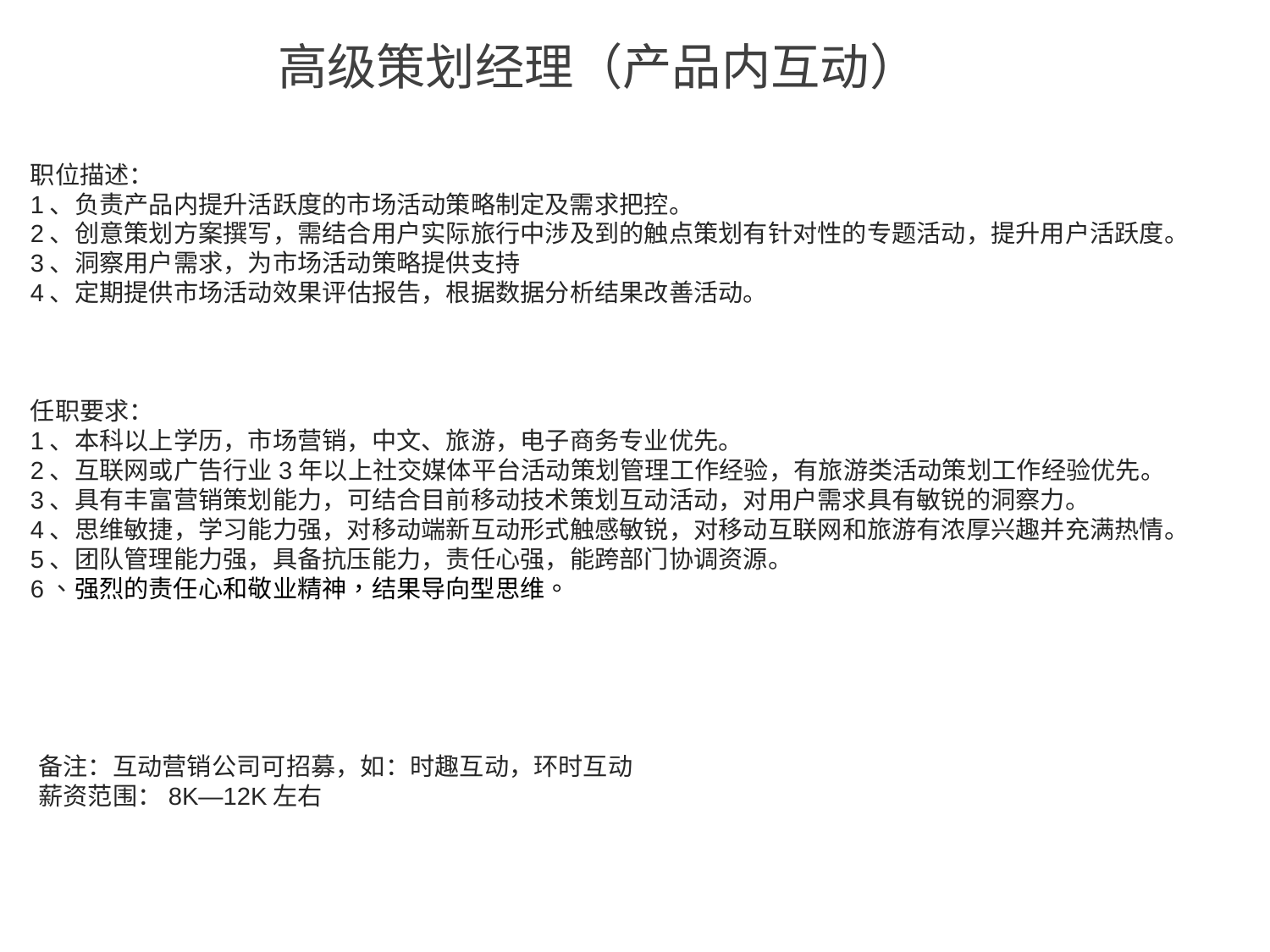

高级策划经理（产品内互动）
职位描述：
1、负责产品内提升活跃度的市场活动策略制定及需求把控。
2、创意策划方案撰写，需结合用户实际旅行中涉及到的触点策划有针对性的专题活动，提升用户活跃度。
3、洞察用户需求，为市场活动策略提供支持
4、定期提供市场活动效果评估报告，根据数据分析结果改善活动。
任职要求：
1、本科以上学历，市场营销，中文、旅游，电子商务专业优先。
2、互联网或广告行业3年以上社交媒体平台活动策划管理工作经验，有旅游类活动策划工作经验优先。
3、具有丰富营销策划能力，可结合目前移动技术策划互动活动，对用户需求具有敏锐的洞察力。
4、思维敏捷，学习能力强，对移动端新互动形式触感敏锐，对移动互联网和旅游有浓厚兴趣并充满热情。
5、团队管理能力强，具备抗压能力，责任心强，能跨部门协调资源。
6、强烈的责任心和敬业精神，结果导向型思维。

备注：互动营销公司可招募，如：时趣互动，环时互动
薪资范围：8K—12K左右